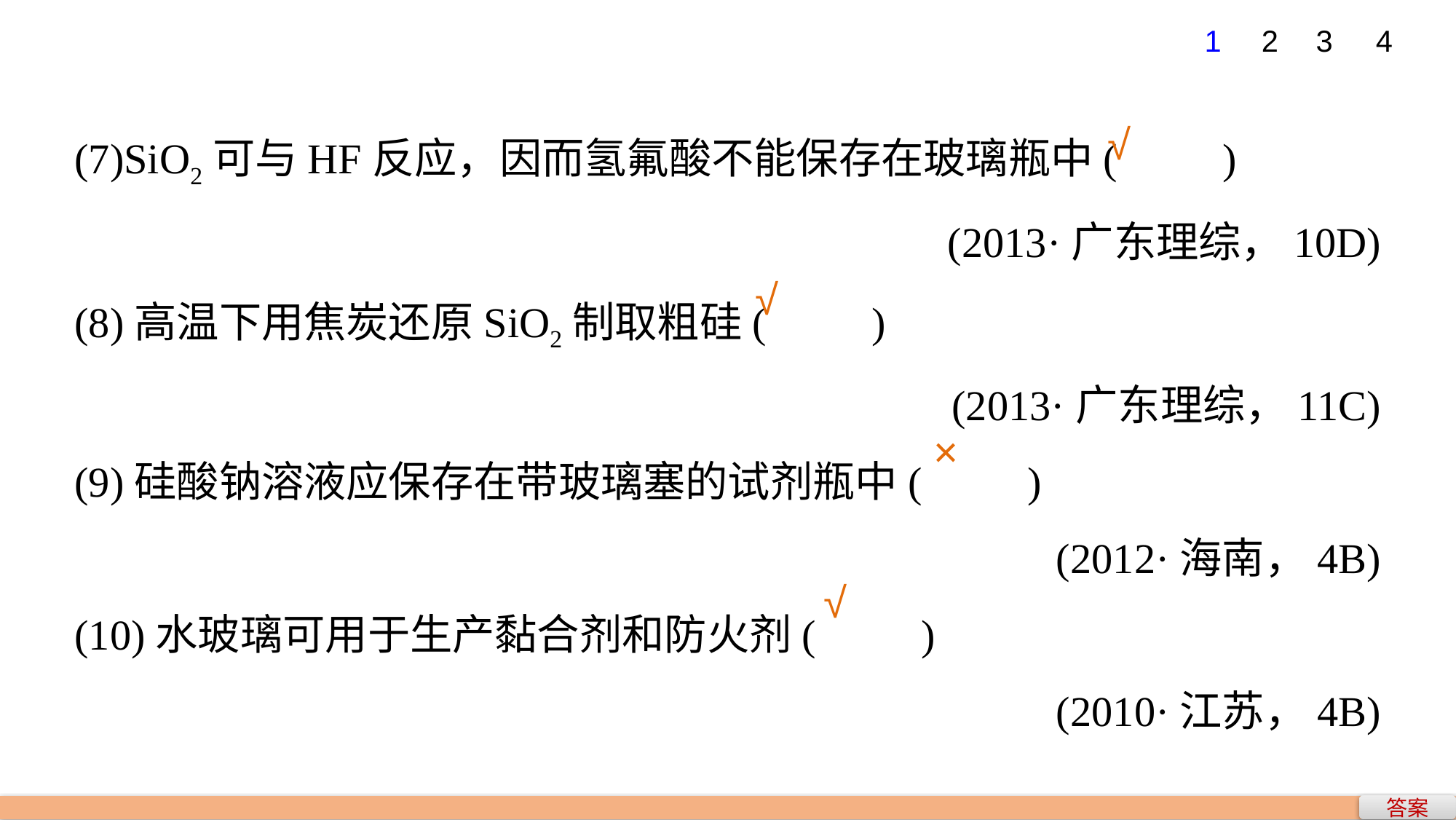

1
2
3
4
(7)SiO2可与HF反应，因而氢氟酸不能保存在玻璃瓶中(　　)
(2013·广东理综，10D)
(8)高温下用焦炭还原SiO2制取粗硅(　　)
(2013·广东理综，11C)
(9)硅酸钠溶液应保存在带玻璃塞的试剂瓶中(　　)
(2012·海南，4B)
(10)水玻璃可用于生产黏合剂和防火剂(　　)
(2010·江苏，4B)
√
√
×
√
答案